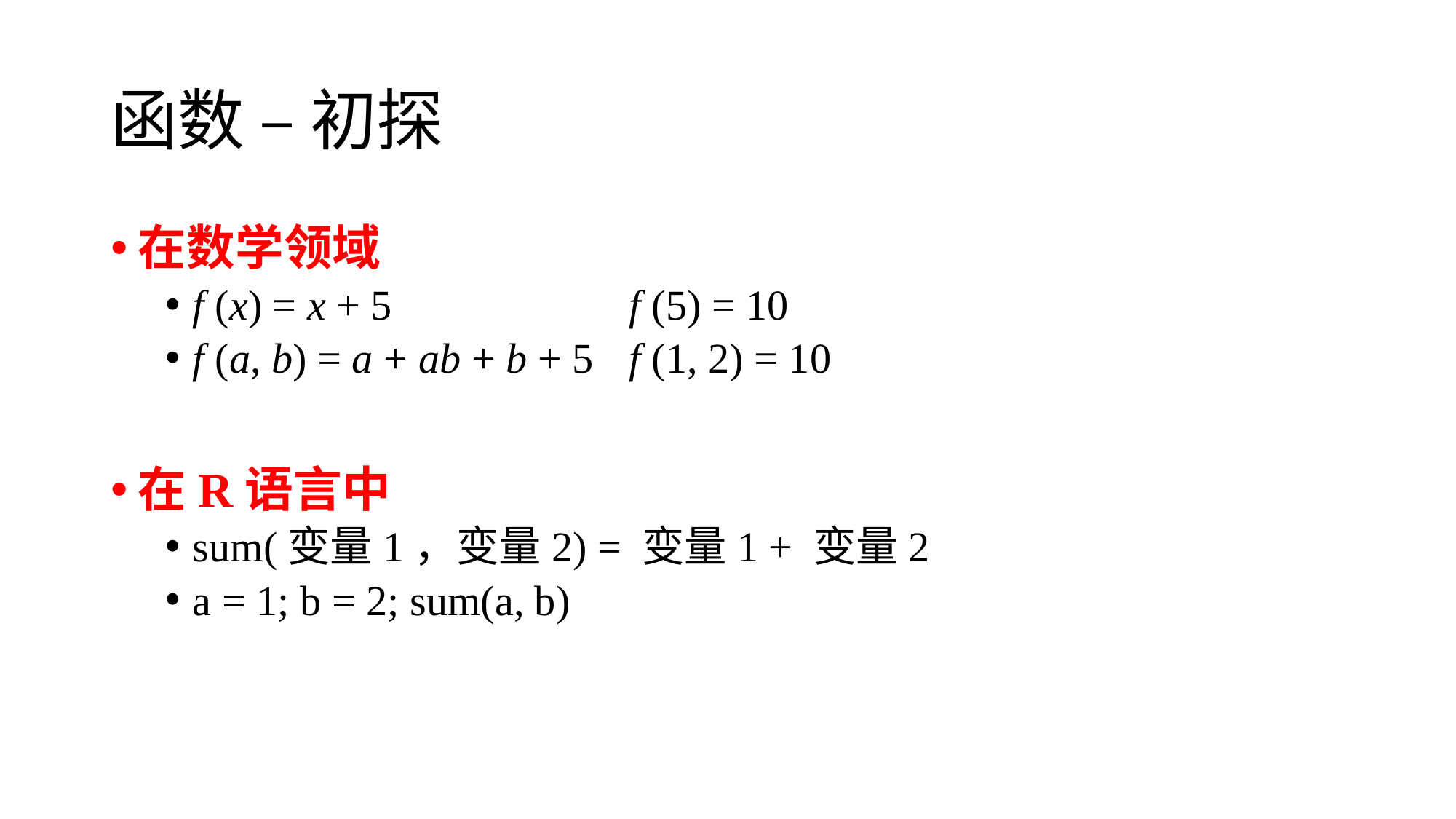

# 函数 – 初探
在数学领域
f (x) = x + 5			f (5) = 10
f (a, b) = a + ab + b + 5	f (1, 2) = 10

在R语言中
sum(变量1，变量2) = 变量1 + 变量2
a = 1; b = 2; sum(a, b)